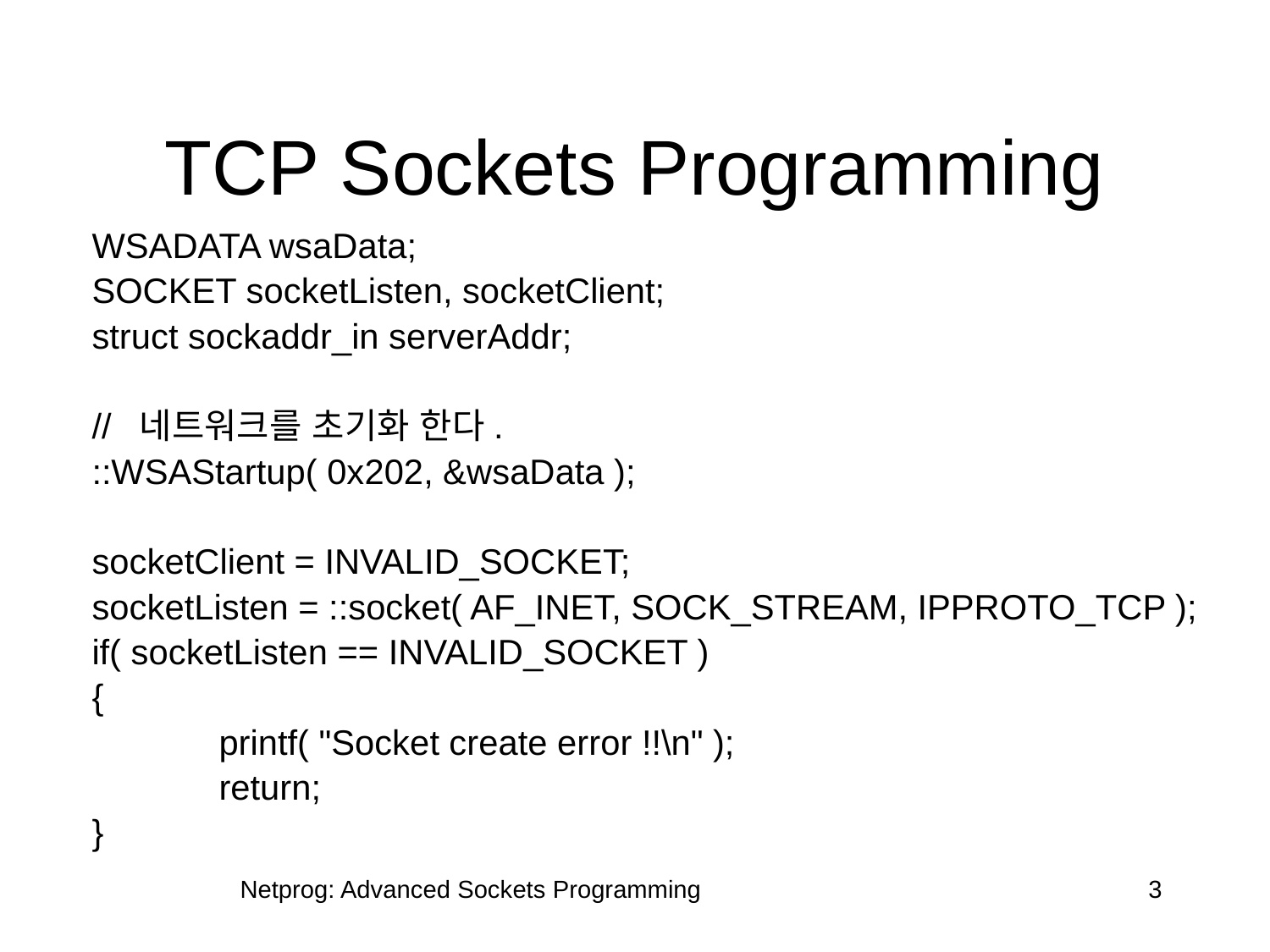

# TCP Sockets Programming
	WSADATA wsaData;
	SOCKET socketListen, socketClient;
	struct sockaddr_in serverAddr;

	//  네트워크를 초기화 한다.
	::WSAStartup( 0x202, &wsaData );

	socketClient = INVALID_SOCKET;
	socketListen = ::socket( AF_INET, SOCK_STREAM, IPPROTO_TCP );
	if( socketListen == INVALID_SOCKET )
	{
		printf( "Socket create error !!\n" );
		return;
	}
Netprog: Advanced Sockets Programming
3